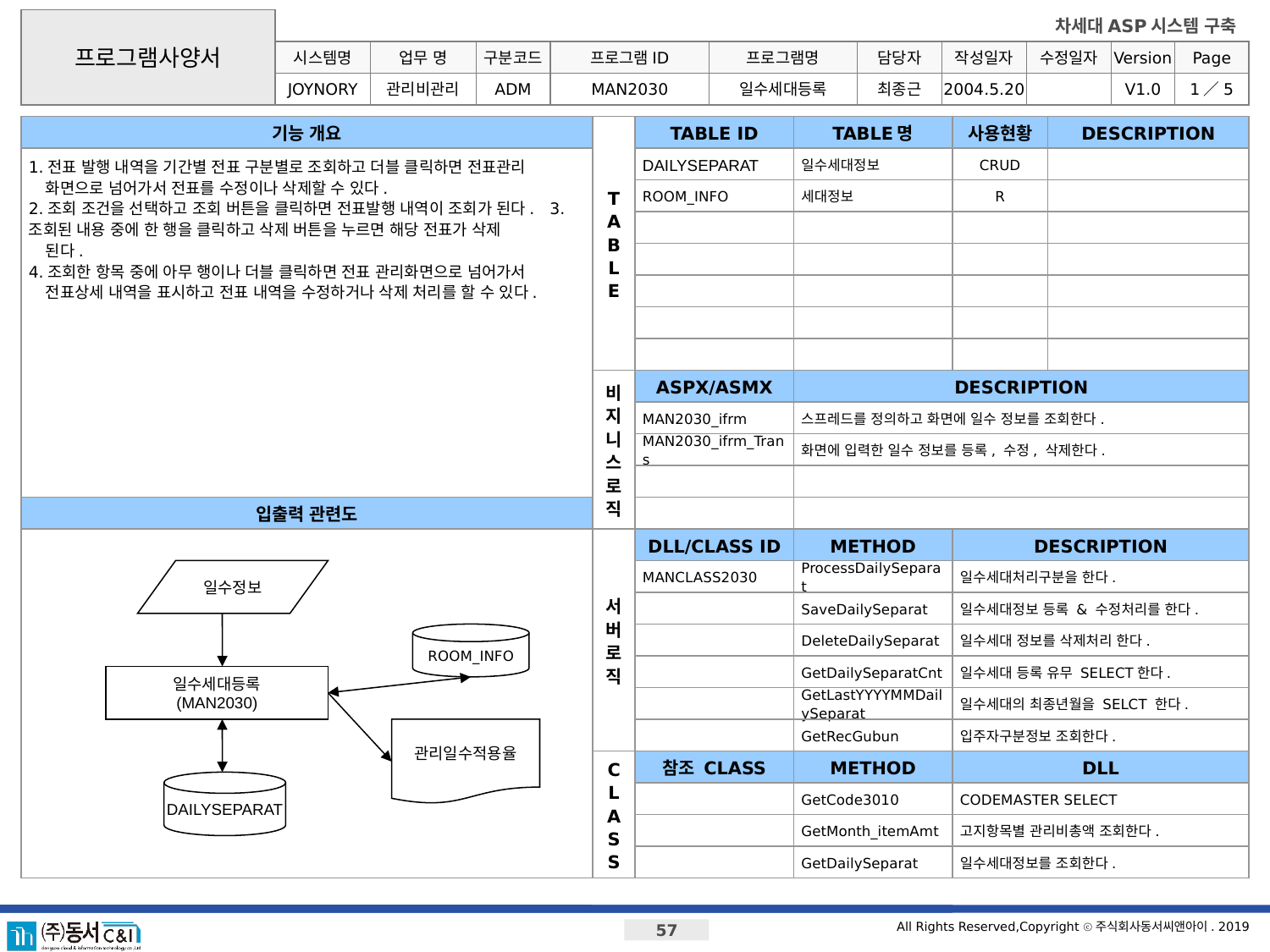

프로그램사양서
시스템명
업무 명
구분코드
프로그램ID
프로그램명
JOYNORY
관리비관리
ADM
MAN2030
일수세대등록
최종근
2004.5.20

V1.0
1／5
기능 개요
T
A
B
L
E
TABLE ID
TABLE명
사용현황
DESCRIPTION
1.전표 발행 내역을 기간별 전표 구분별로 조회하고 더블 클릭하면 전표관리
   화면으로 넘어가서 전표를 수정이나 삭제할 수 있다.
2.조회 조건을 선택하고 조회 버튼을 클릭하면 전표발행 내역이 조회가 된다.   3.조회된 내용 중에 한 행을 클릭하고 삭제 버튼을 누르면 해당 전표가 삭제
   된다.
4.조회한 항목 중에 아무 행이나 더블 클릭하면 전표 관리화면으로 넘어가서
   전표상세 내역을 표시하고 전표 내역을 수정하거나 삭제 처리를 할 수 있다.

DAILYSEPARAT
일수세대정보
CRUD

ROOM_INFO
세대정보
R

비지니스로직
ASPX/ASMX
DESCRIPTION
MAN2030_ifrm
스프레드를 정의하고 화면에 일수 정보를 조회한다.
MAN2030_ifrm_Trans
화면에 입력한 일수 정보를 등록, 수정, 삭제한다.

입출력 관련도

서버로직
DLL/CLASS ID
METHOD
DESCRIPTION
일수정보
MANCLASS2030
ProcessDailySeparat
일수세대처리구분을 한다.

SaveDailySeparat
일수세대정보 등록 & 수정처리를 한다.

ROOM_INFO

DeleteDailySeparat
일수세대 정보를 삭제처리 한다.

GetDailySeparatCnt
일수세대 등록 유무 SELECT한다.
일수세대등록
(MAN2030)

GetLastYYYYMMDailySeparat
일수세대의 최종년월을 SELCT 한다.

관리일수적용율

GetRecGubun
입주자구분정보 조회한다.
C
L
A
S
S
참조 CLASS
METHOD
DLL
DAILYSEPARAT

GetCode3010

CODEMASTER SELECT

GetMonth_itemAmt

고지항목별 관리비총액 조회한다.

GetDailySeparat

일수세대정보를 조회한다.